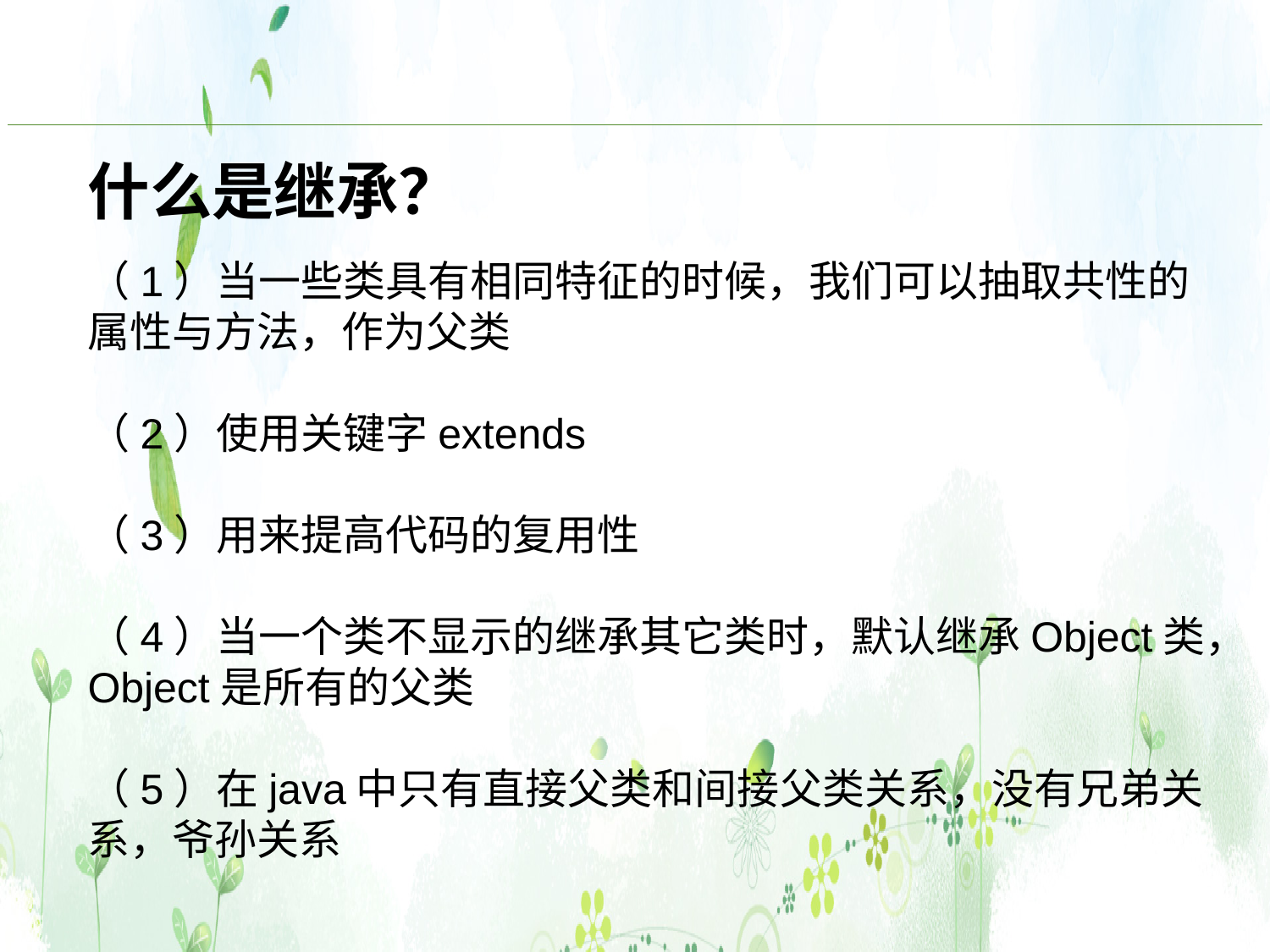

# 什么是继承？
（1）当一些类具有相同特征的时候，我们可以抽取共性的属性与方法，作为父类

（2）使用关键字extends

（3）用来提高代码的复用性

（4）当一个类不显示的继承其它类时，默认继承Object类，Object是所有的父类

（5）在java中只有直接父类和间接父类关系，没有兄弟关系，爷孙关系